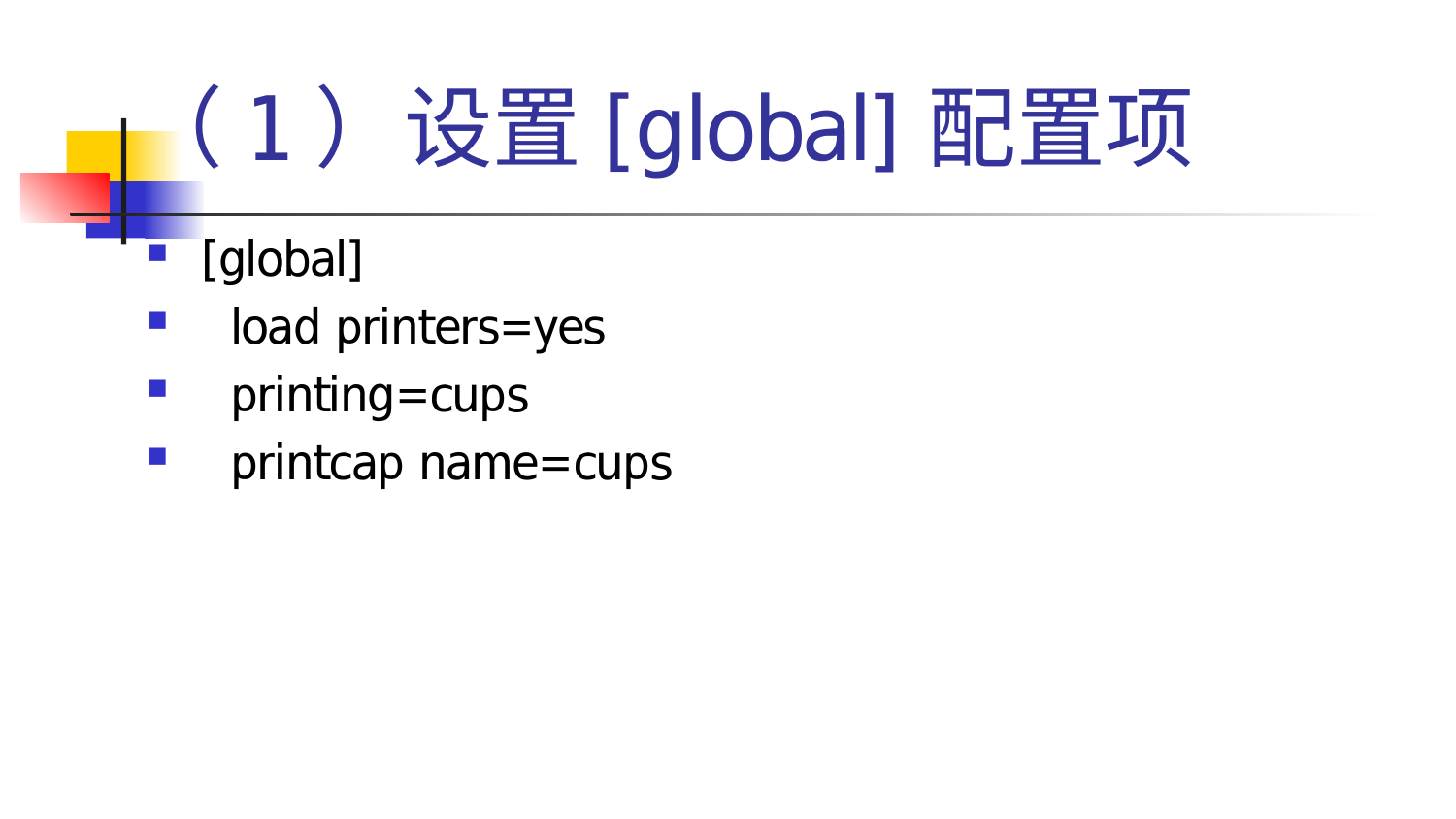

# （1）设置[global]配置项
[global]
  load printers=yes
  printing=cups
  printcap name=cups